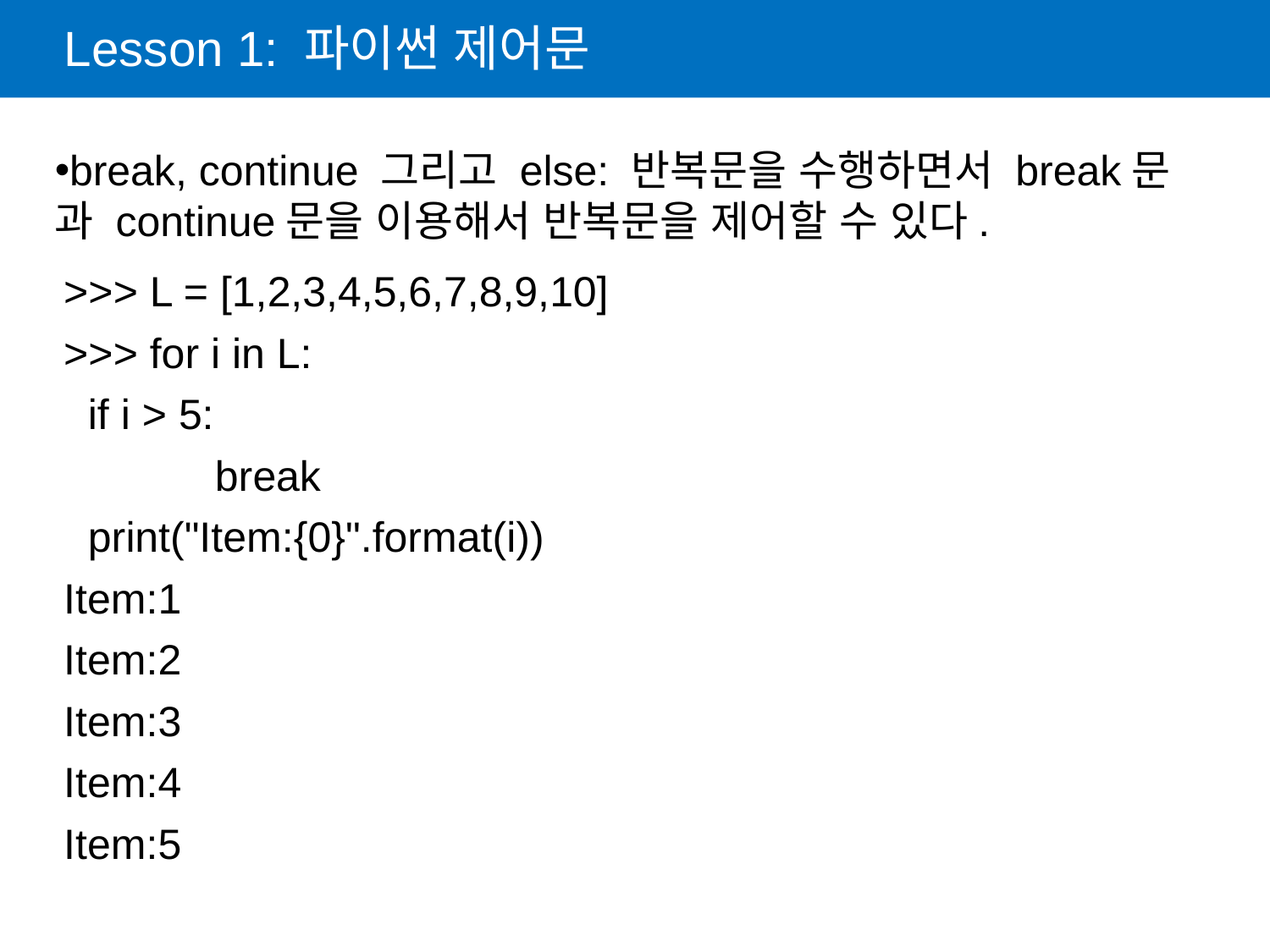

# Lesson 1: 파이썬 제어문
break, continue 그리고 else: 반복문을 수행하면서 break문
과 continue문을 이용해서 반복문을 제어할 수 있다.

>>> L = [1,2,3,4,5,6,7,8,9,10]
>>> for i in L:
	if i > 5:
		break
	print("Item:{0}".format(i))
Item:1
Item:2
Item:3
Item:4
Item:5